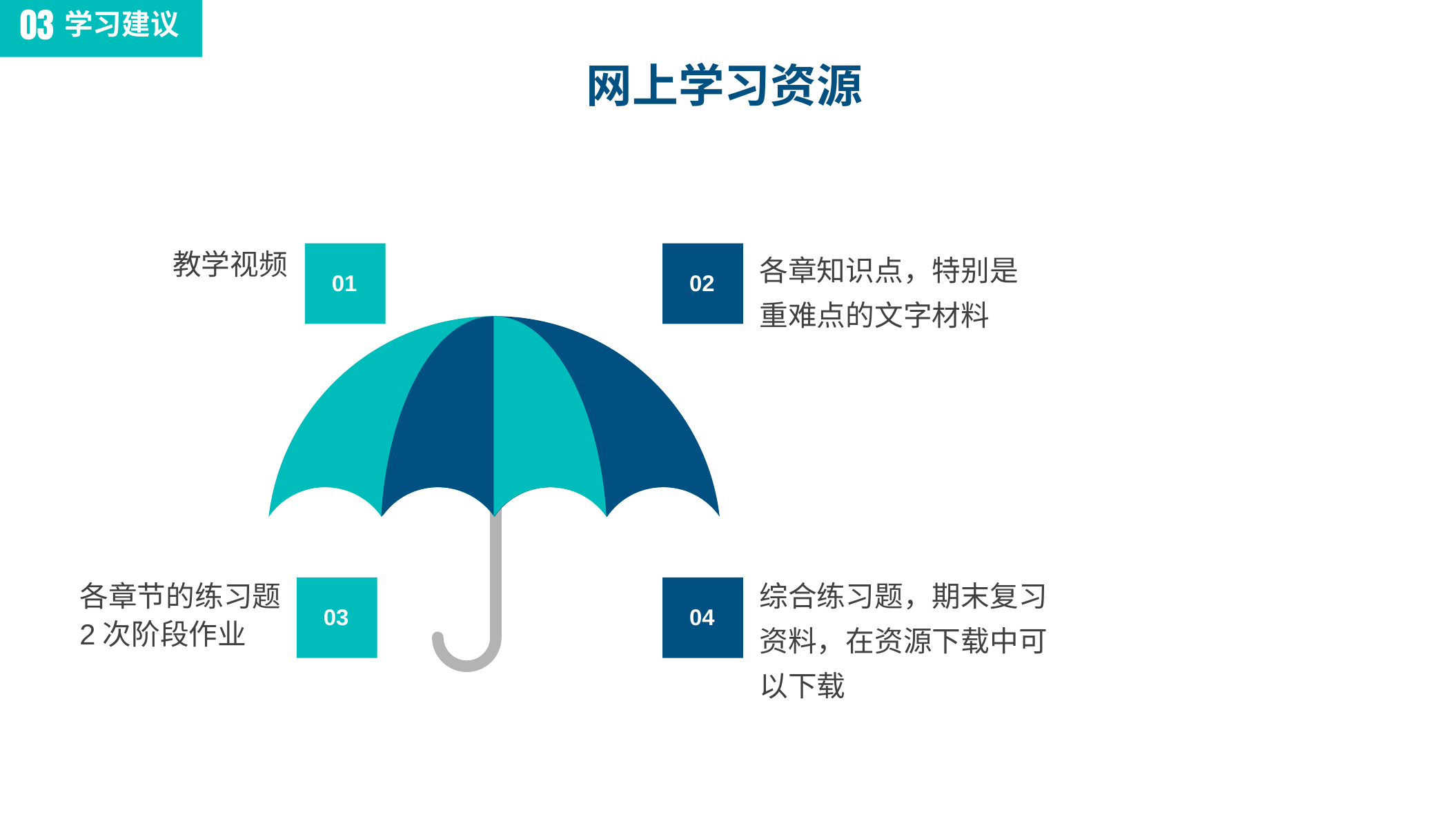

03
学习建议
网上学习资源
各章知识点，特别是重难点的文字材料
教学视频

01
02

各章节的练习题
2次阶段作业
综合练习题，期末复习资料，在资源下载中可以下载

03
04